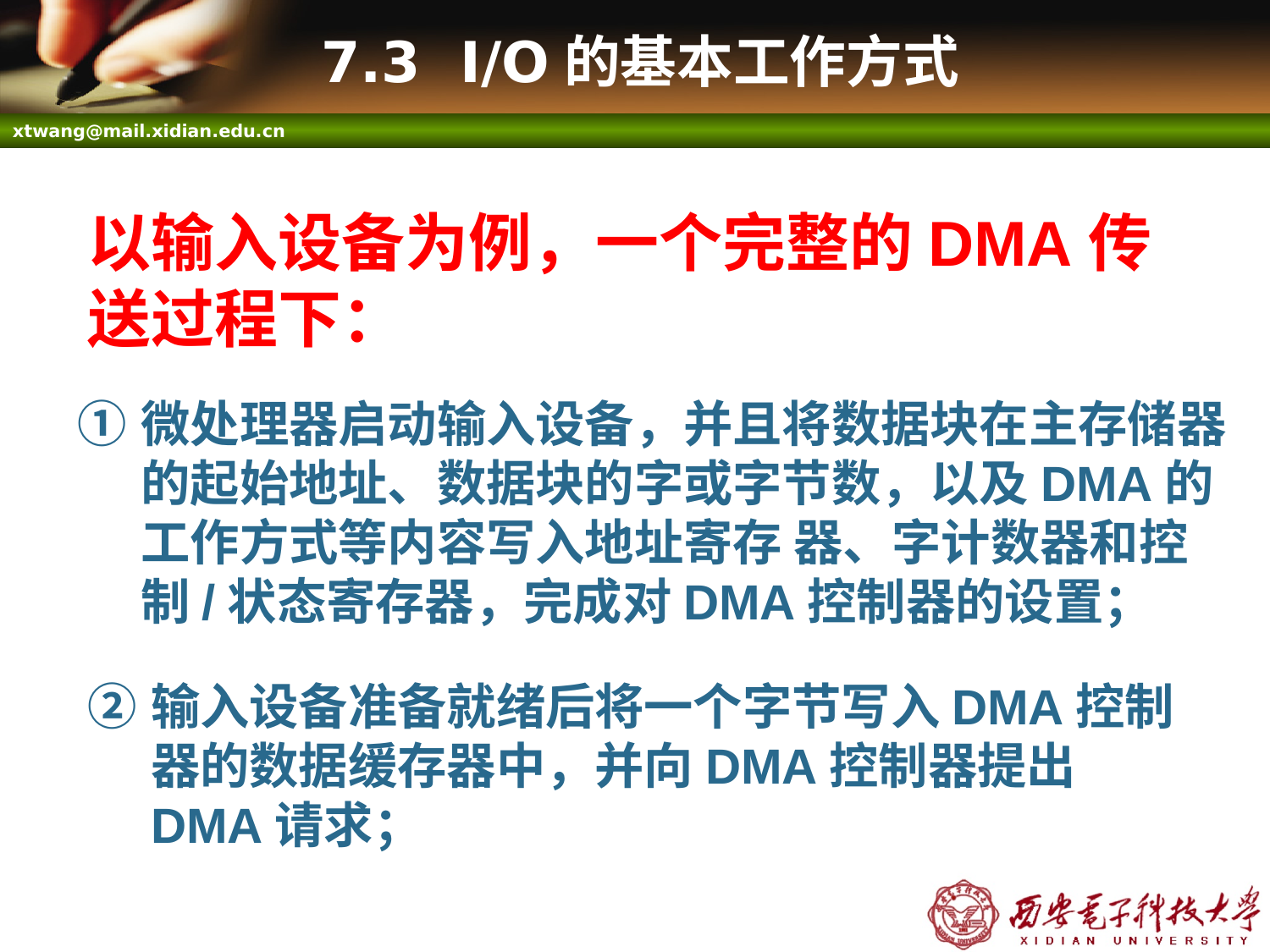

# 7.3  I/O的基本工作方式
以输入设备为例，一个完整的DMA传送过程下：
微处理器启动输入设备，并且将数据块在主存储器的起始地址、数据块的字或字节数，以及DMA的工作方式等内容写入地址寄存 器、字计数器和控制/状态寄存器，完成对DMA控制器的设置；
输入设备准备就绪后将一个字节写入DMA控制器的数据缓存器中，并向DMA控制器提出DMA请求；